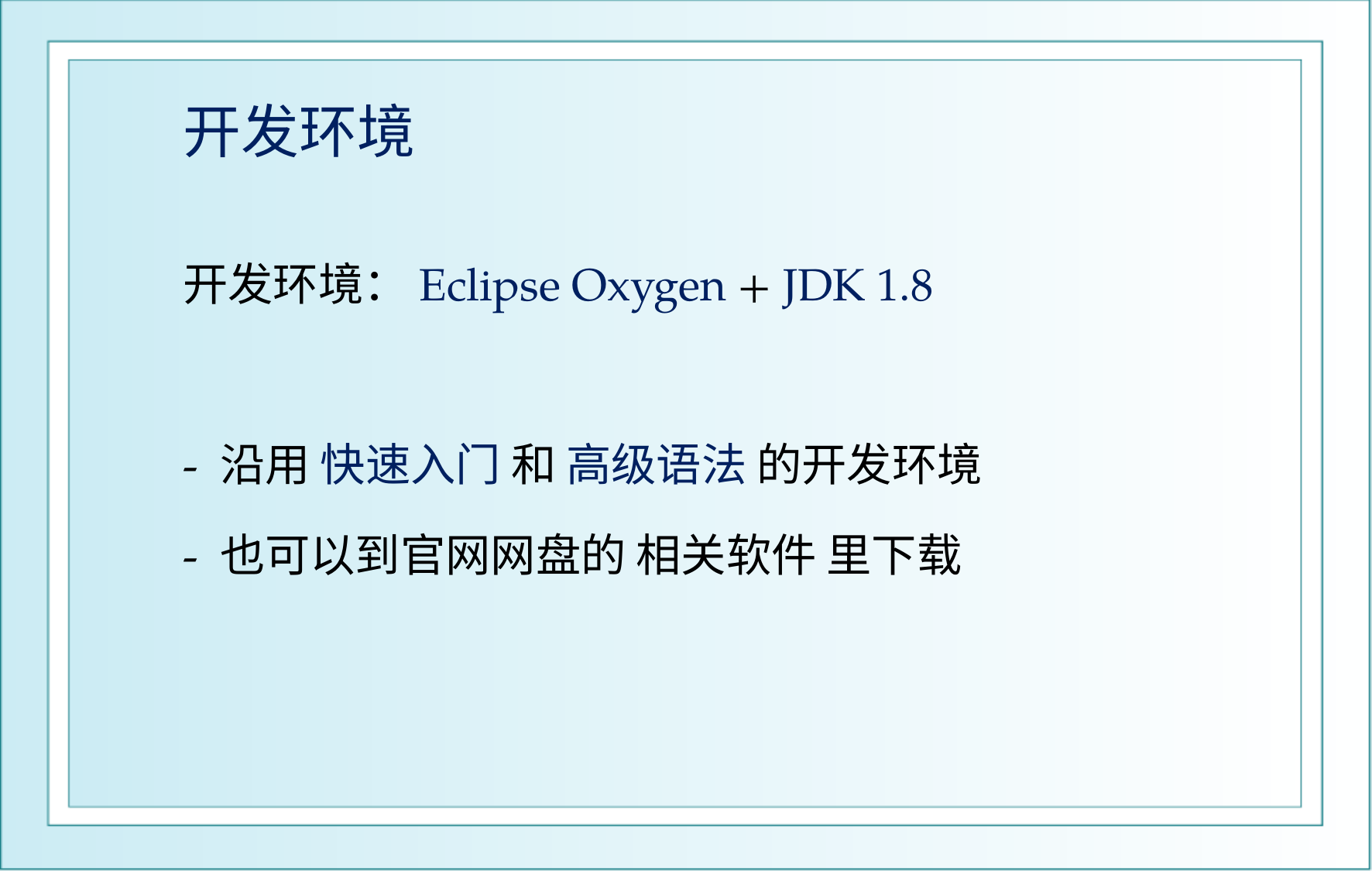

# 开发环境
开发环境：Eclipse Oxygen + JDK 1.8

- 沿用 快速入门 和 高级语法 的开发环境
- 也可以到官网网盘的 相关软件 里下载